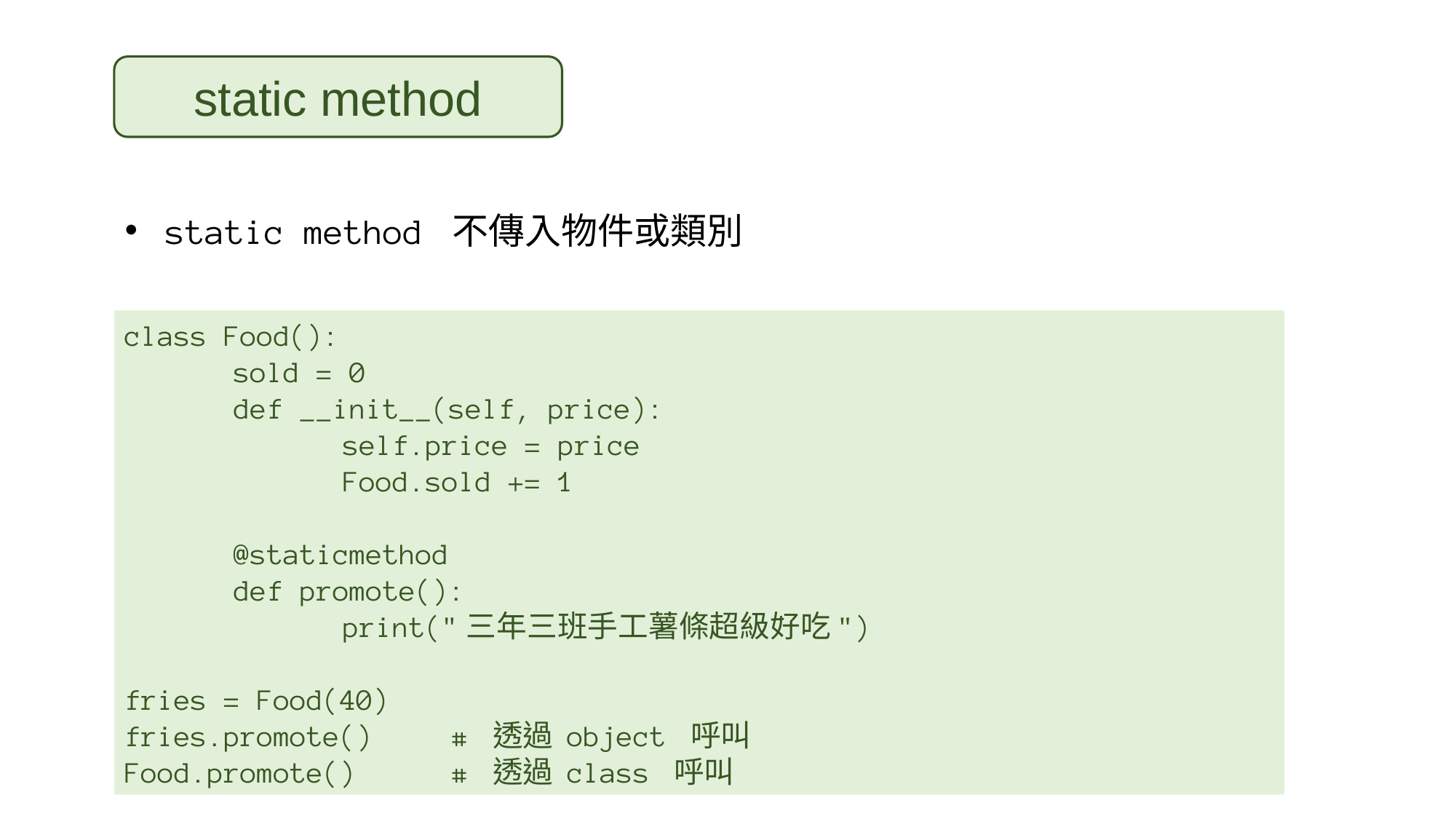

static method
static method 不傳入物件或類別

class Food():
	sold = 0
	def __init__(self, price):
		self.price = price
		Food.sold += 1

	@staticmethod
	def promote():
		print("三年三班手工薯條超級好吃")

fries = Food(40)
fries.promote() 	# 透過 object 呼叫
Food.promote()	# 透過 class 呼叫